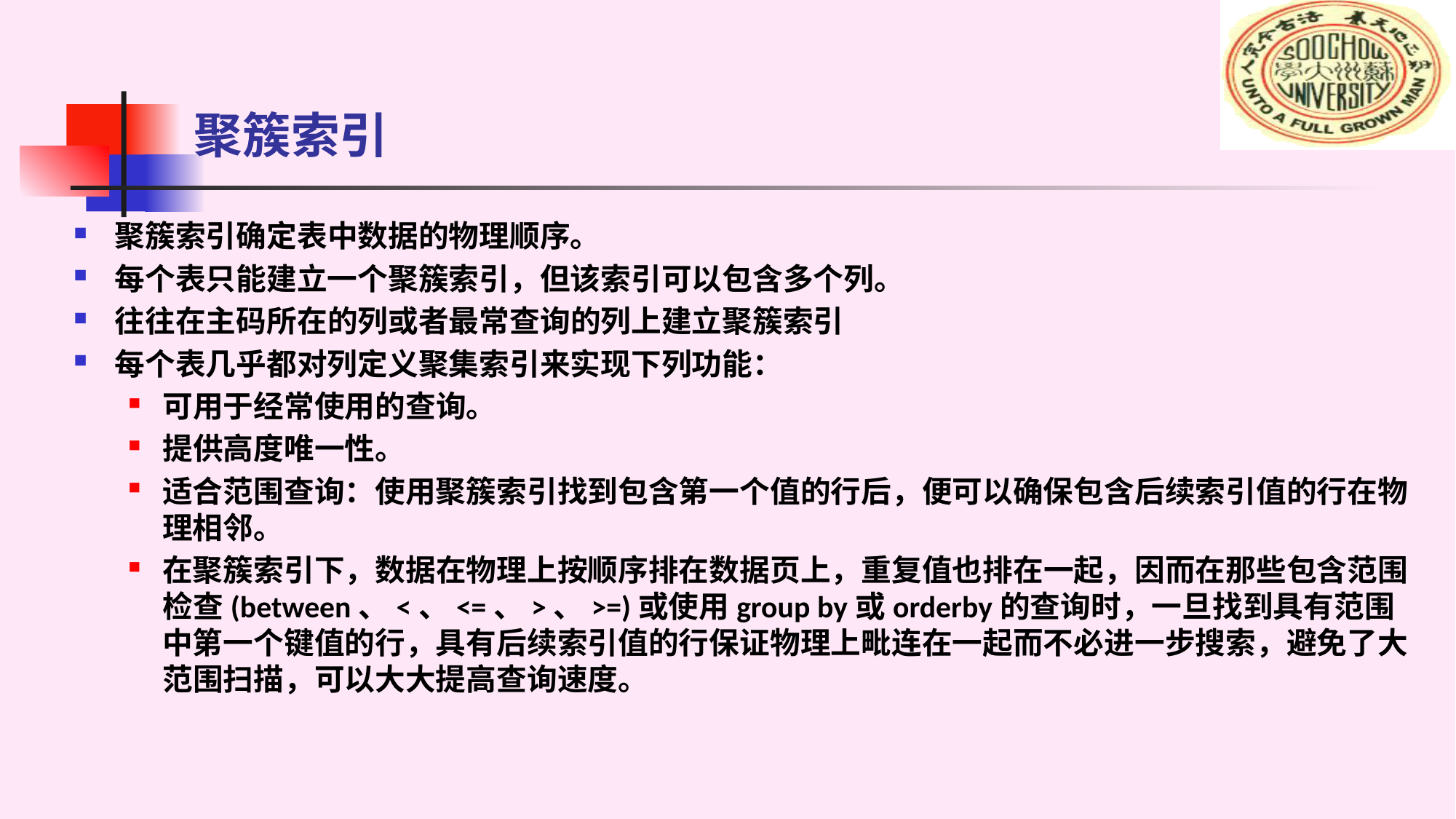

# 聚簇索引
聚簇索引确定表中数据的物理顺序。
每个表只能建立一个聚簇索引，但该索引可以包含多个列。
往往在主码所在的列或者最常查询的列上建立聚簇索引
每个表几乎都对列定义聚集索引来实现下列功能：
可用于经常使用的查询。
提供高度唯一性。
适合范围查询：使用聚簇索引找到包含第一个值的行后，便可以确保包含后续索引值的行在物理相邻。
在聚簇索引下，数据在物理上按顺序排在数据页上，重复值也排在一起，因而在那些包含范围检查(between、<、<=、>、>=)或使用group by或orderby的查询时，一旦找到具有范围中第一个键值的行，具有后续索引值的行保证物理上毗连在一起而不必进一步搜索，避免了大范围扫描，可以大大提高查询速度。